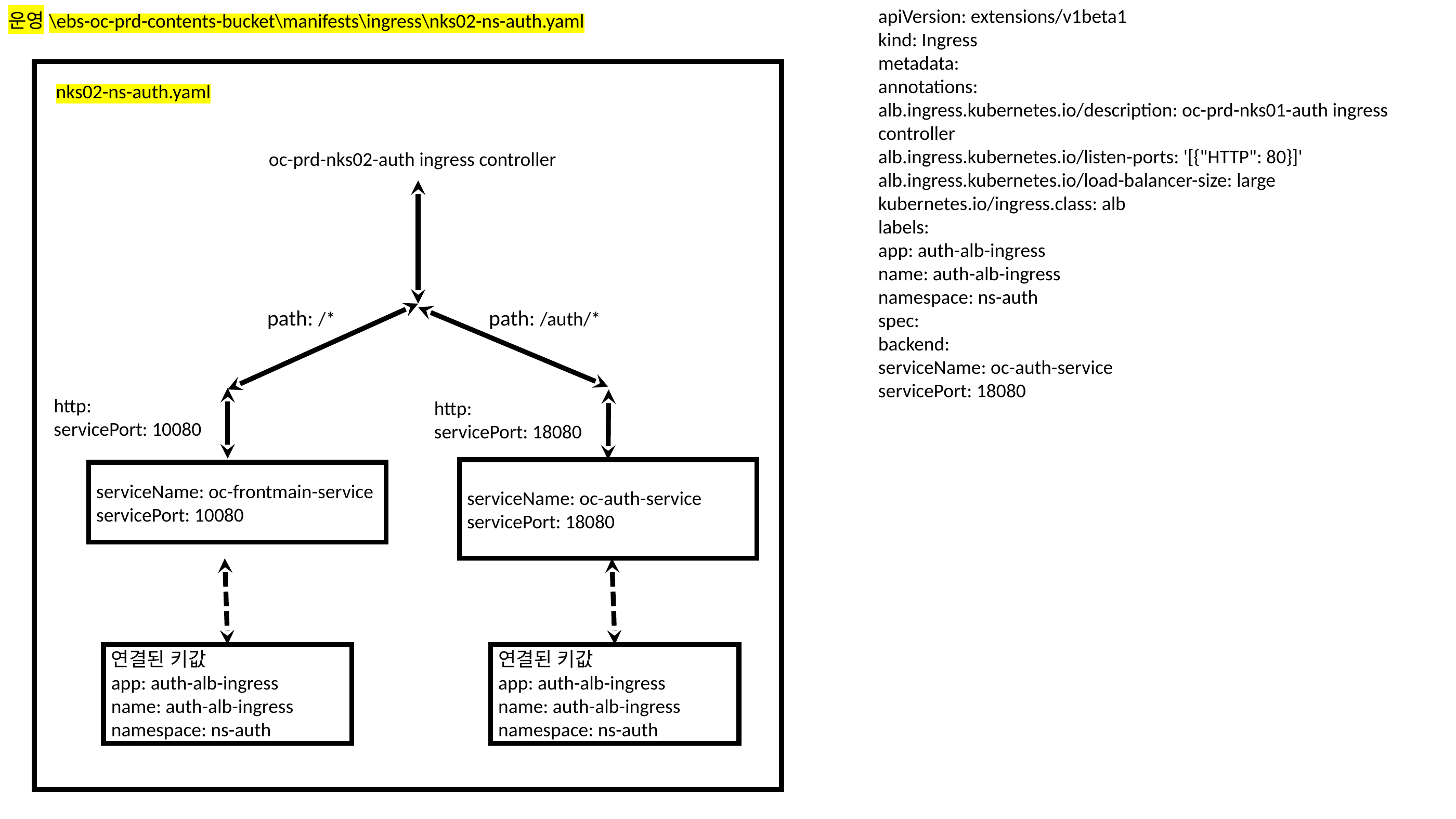

apiVersion: extensions/v1beta1
kind: Ingress
metadata:
annotations:
alb.ingress.kubernetes.io/description: oc-prd-nks01-auth ingress controller
alb.ingress.kubernetes.io/listen-ports: '[{"HTTP": 80}]'
alb.ingress.kubernetes.io/load-balancer-size: large
kubernetes.io/ingress.class: alb
labels:
app: auth-alb-ingress
name: auth-alb-ingress
namespace: ns-auth
spec:
backend:
serviceName: oc-auth-service
servicePort: 18080
운영\ebs-oc-prd-contents-bucket\manifests\ingress\nks02-ns-auth.yaml

nks02-ns-auth.yaml
oc-prd-nks02-auth ingress controller
path: /*
path: /auth/*
http:
servicePort: 10080
http:
servicePort: 18080
serviceName: oc-auth-service
servicePort: 18080
serviceName: oc-frontmain-service
servicePort: 10080
연결된 키값
app: auth-alb-ingress
name: auth-alb-ingress
namespace: ns-auth
연결된 키값
app: auth-alb-ingress
name: auth-alb-ingress
namespace: ns-auth